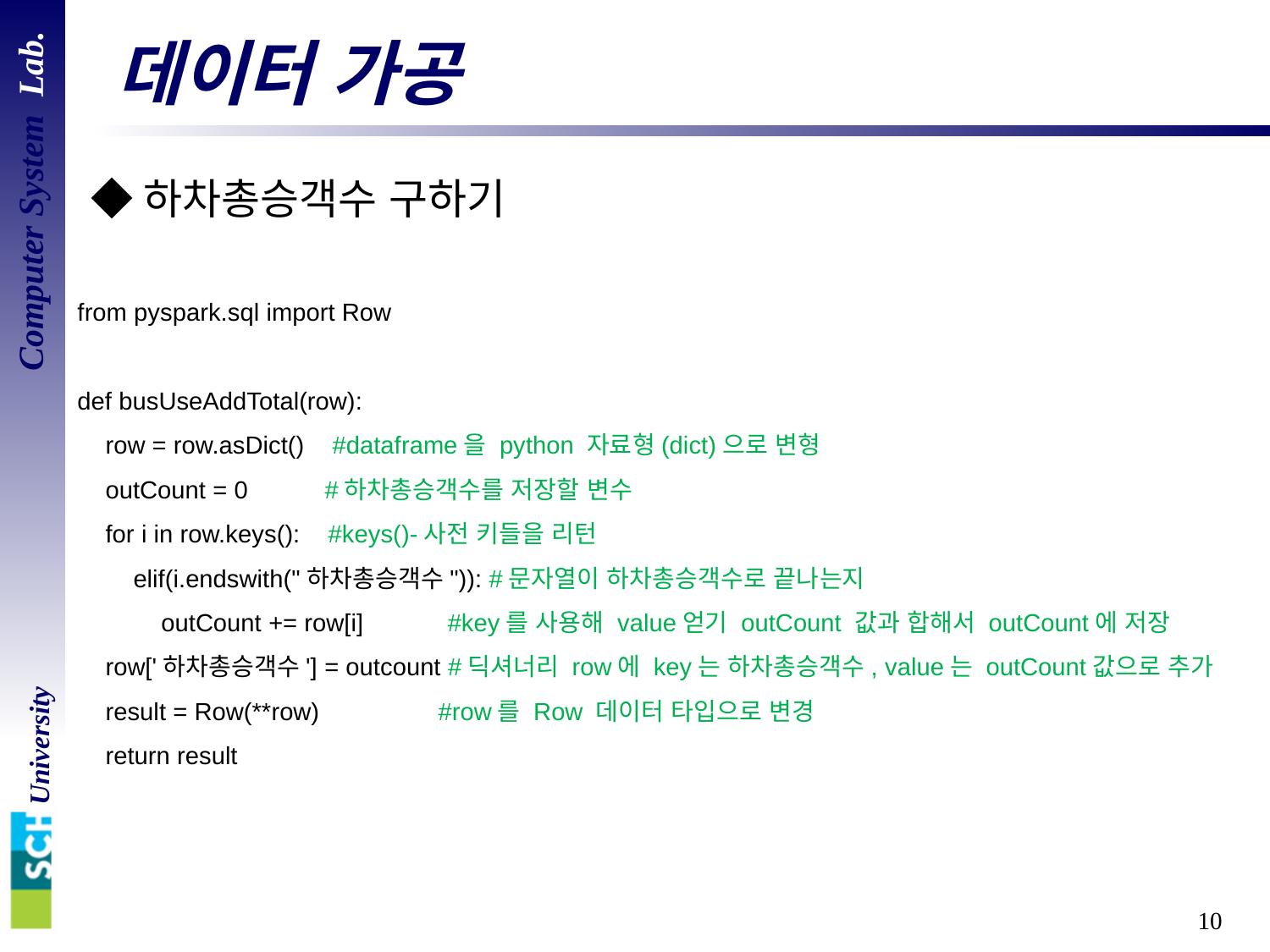

# 데이터 가공
◆하차총승객수 구하기
from pyspark.sql import Row

def busUseAddTotal(row):
    row = row.asDict()    #dataframe을 python 자료형(dict)으로 변형
    outCount = 0           #하차총승객수를 저장할 변수
    for i in row.keys():    #keys()-사전 키들을 리턴
        elif(i.endswith("하차총승객수")): #문자열이 하차총승객수로 끝나는지
            outCount += row[i]            #key를 사용해 value얻기 outCount 값과 합해서 outCount에 저장
    row['하차총승객수'] = outcount #딕셔너리 row에 key는 하차총승객수, value는 outCount값으로 추가
    result = Row(**row)                 #row를 Row 데이터 타입으로 변경
    return result